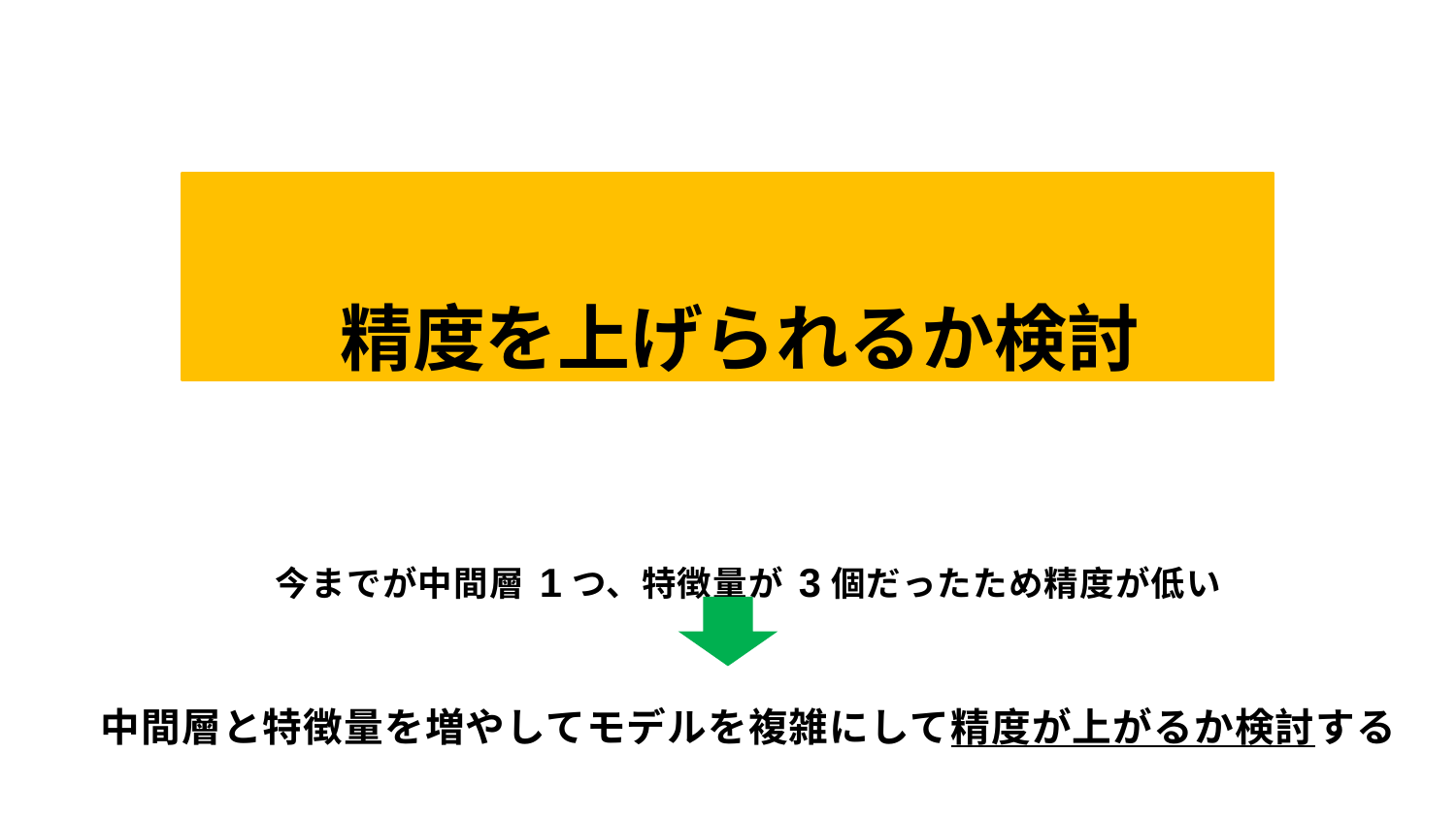

# 精度を上げられるか検討
今までが中間層1つ、特徴量が3個だったため精度が低い

中間層と特徴量を増やしてモデルを複雑にして精度が上がるか検討する